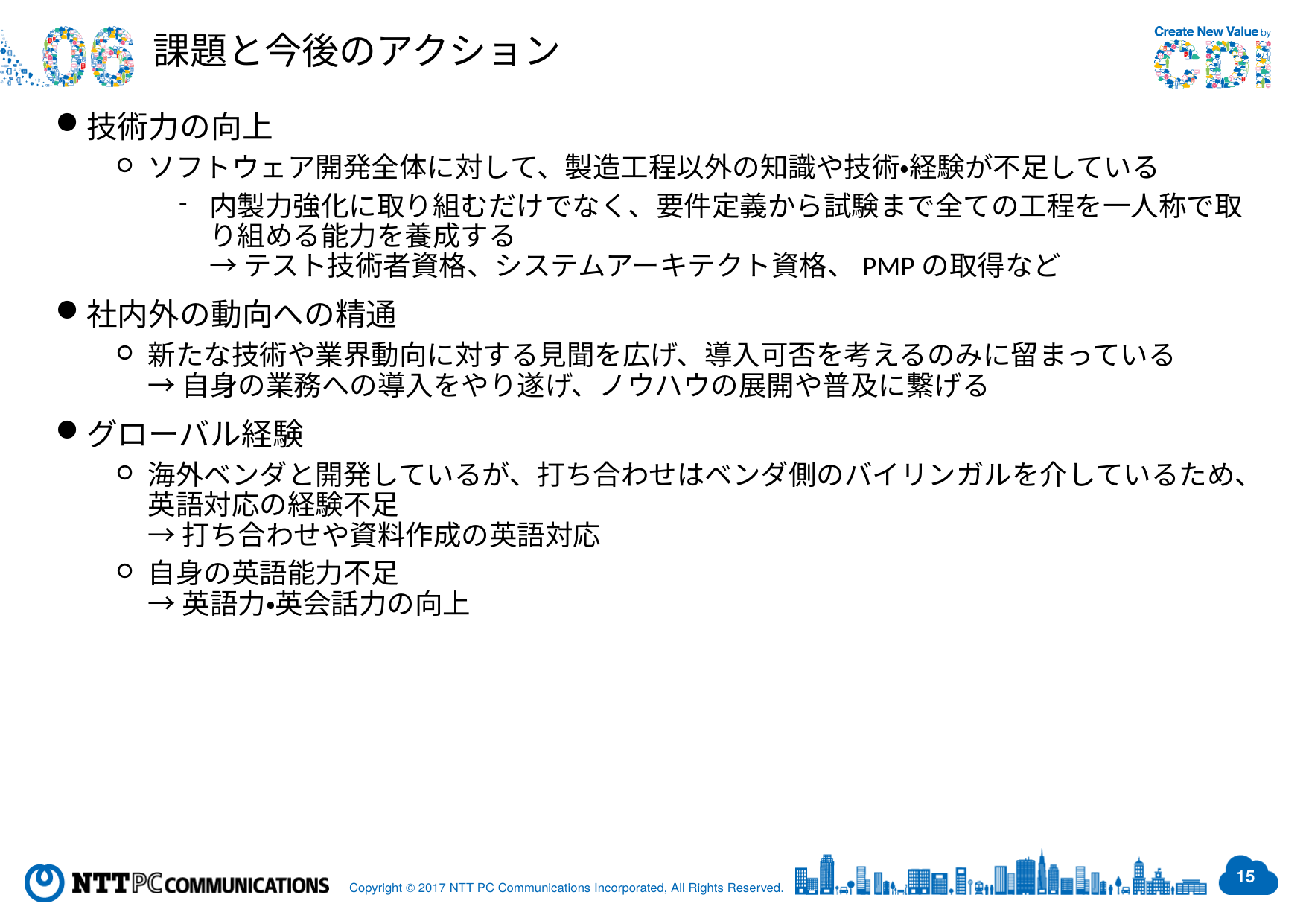

課題と今後のアクション
技術力の向上
ソフトウェア開発全体に対して、製造工程以外の知識や技術・経験が不足している
内製力強化に取り組むだけでなく、要件定義から試験まで全ての工程を一人称で取り組める能力を養成する
→ テスト技術者資格、システムアーキテクト資格、PMPの取得など
社内外の動向への精通
新たな技術や業界動向に対する見聞を広げ、導入可否を考えるのみに留まっている
→ 自身の業務への導入をやり遂げ、ノウハウの展開や普及に繋げる
グローバル経験
海外ベンダと開発しているが、打ち合わせはベンダ側のバイリンガルを介しているため、英語対応の経験不足
→ 打ち合わせや資料作成の英語対応
自身の英語能力不足
→ 英語力・英会話力の向上